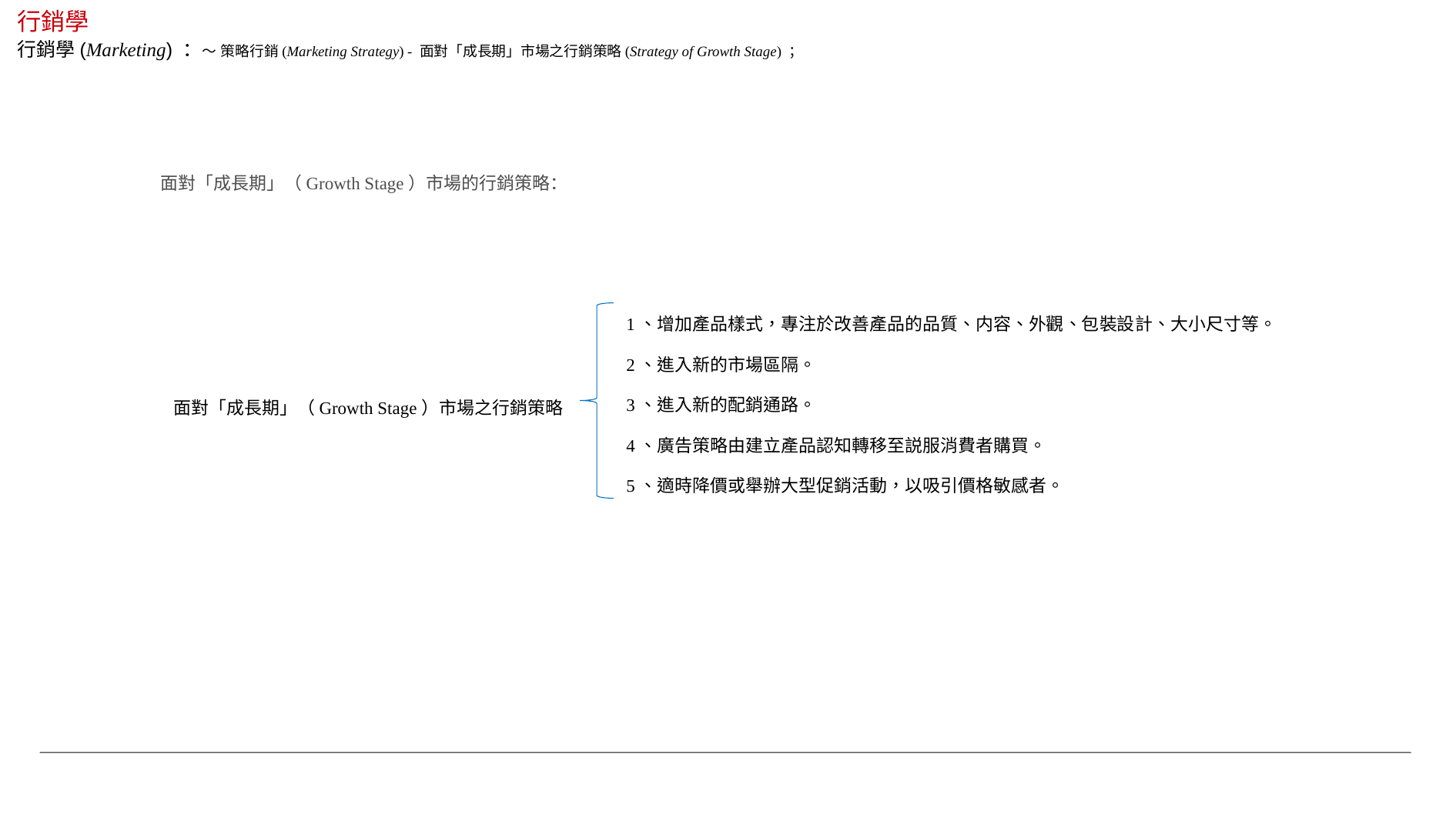

行銷學
行銷學(Marketing) ：～ 策略行銷(Marketing Strategy) - 面對「成長期」市場之行銷策略(Strategy of Growth Stage) ；
面對「成長期」（Growth Stage）市場的行銷策略：
1、增加產品樣式，專注於改善產品的品質、内容、外觀、包裝設計、大小尺寸等。

2、進入新的市場區隔。
3、進入新的配銷通路。
面對「成長期」（Growth Stage）市場之行銷策略
4、廣告策略由建立產品認知轉移至説服消費者購買。
5、適時降價或舉辦大型促銷活動，以吸引價格敏感者。